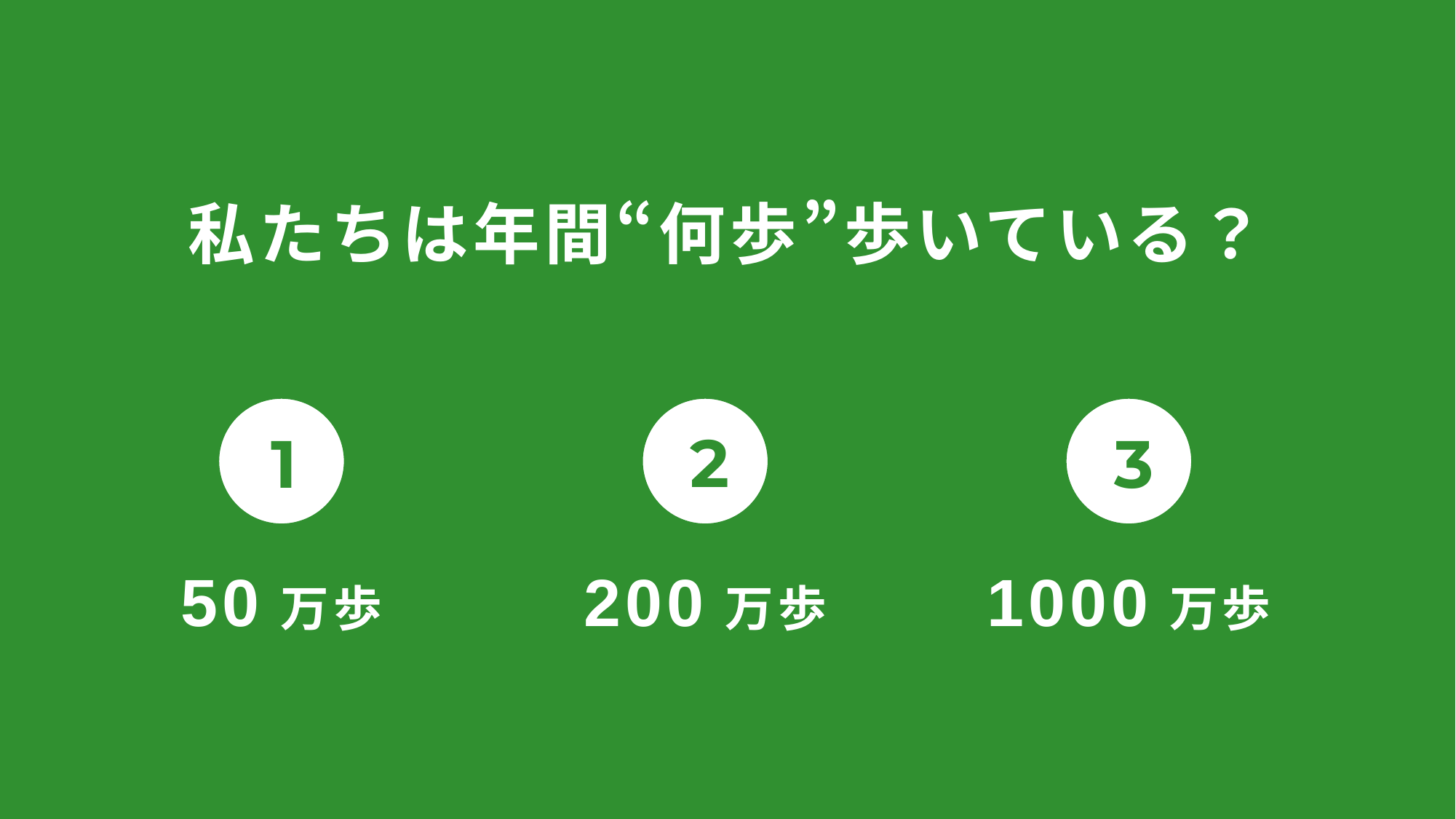

私たちは年間“何歩”歩いている？

2
1
3
50万歩
200万歩
1000万歩